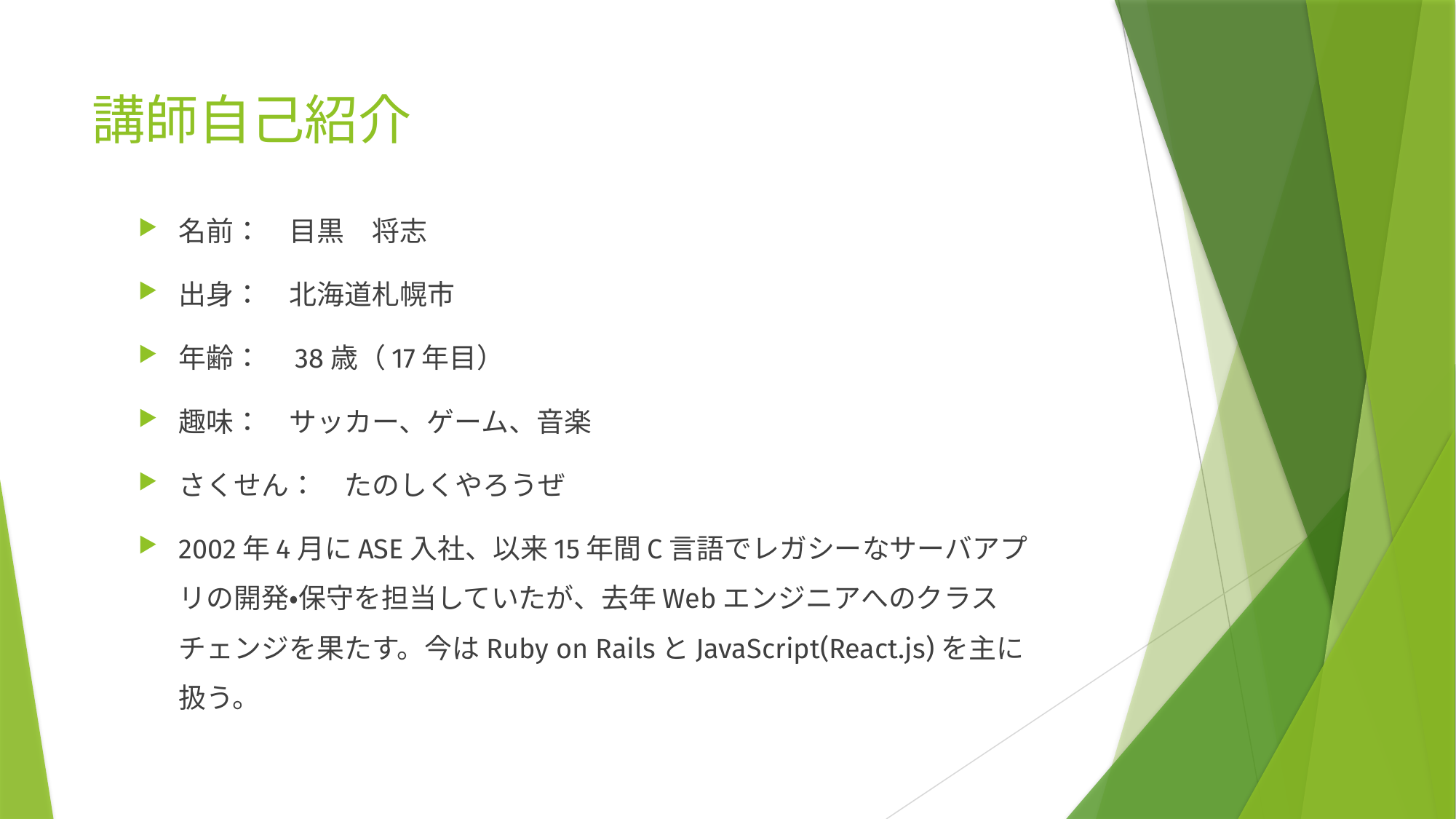

# 講師自己紹介
名前：　目黒　将志
出身：　北海道札幌市
年齢：　38歳（17年目）
趣味：　サッカー、ゲーム、音楽
さくせん：　たのしくやろうぜ
2002年4月にASE入社、以来15年間C言語でレガシーなサーバアプリの開発・保守を担当していたが、去年Webエンジニアへのクラスチェンジを果たす。今はRuby on RailsとJavaScript(React.js)を主に扱う。